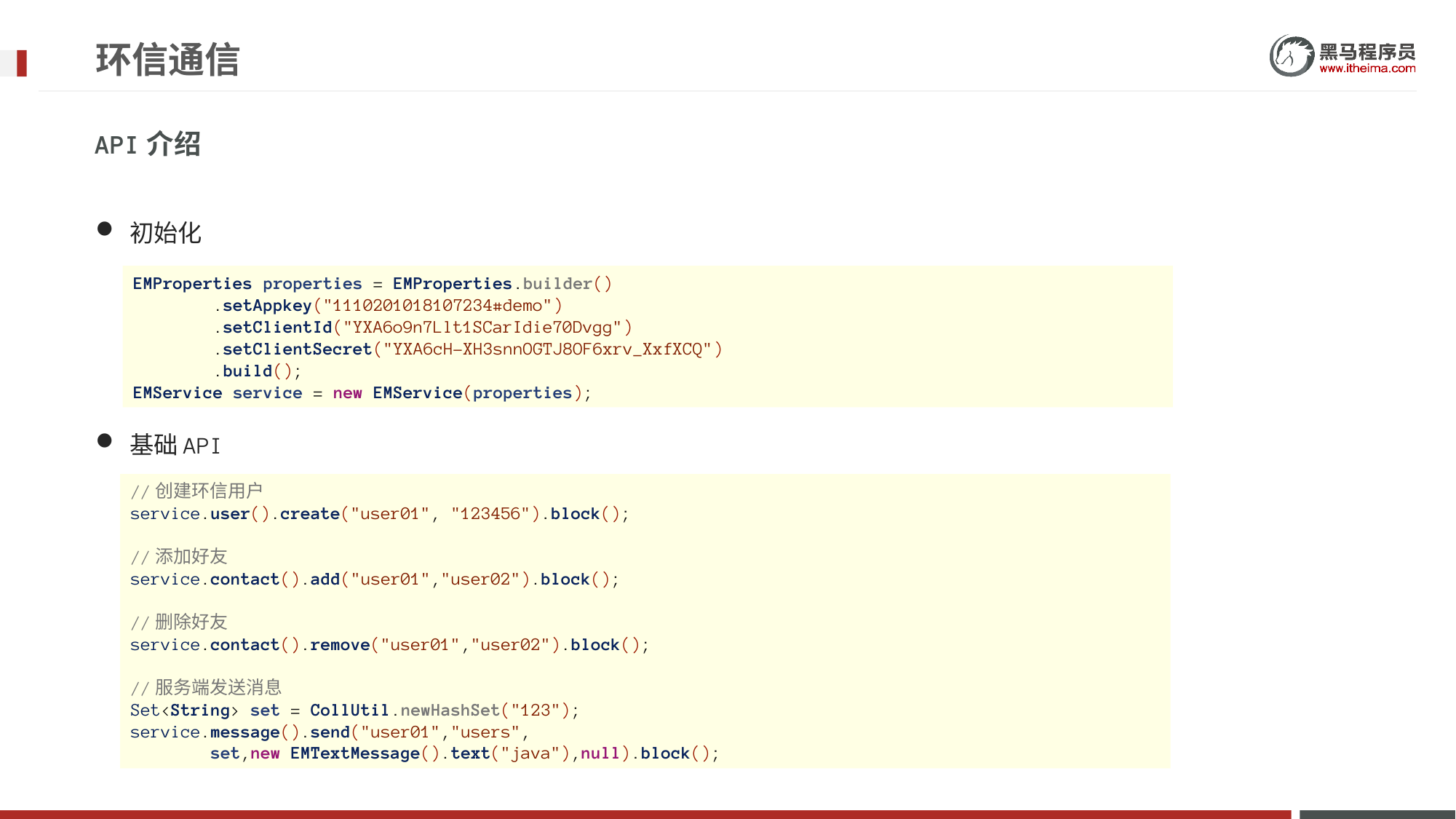

# 环信通信
API介绍
初始化

EMProperties properties = EMProperties.builder()
        .setAppkey("1110201018107234#demo")
        .setClientId("YXA6o9n7Llt1SCarIdie70Dvgg")
        .setClientSecret("YXA6cH-XH3snnOGTJ8OF6xrv_XxfXCQ")
        .build();
EMService service = new EMService(properties);
基础API

//创建环信用户
service.user().create("user01", "123456").block();
//添加好友
service.contact().add("user01","user02").block();
//删除好友
service.contact().remove("user01","user02").block();
//服务端发送消息
Set<String> set = CollUtil.newHashSet("123");
service.message().send("user01","users",
        set,new EMTextMessage().text("java"),null).block();